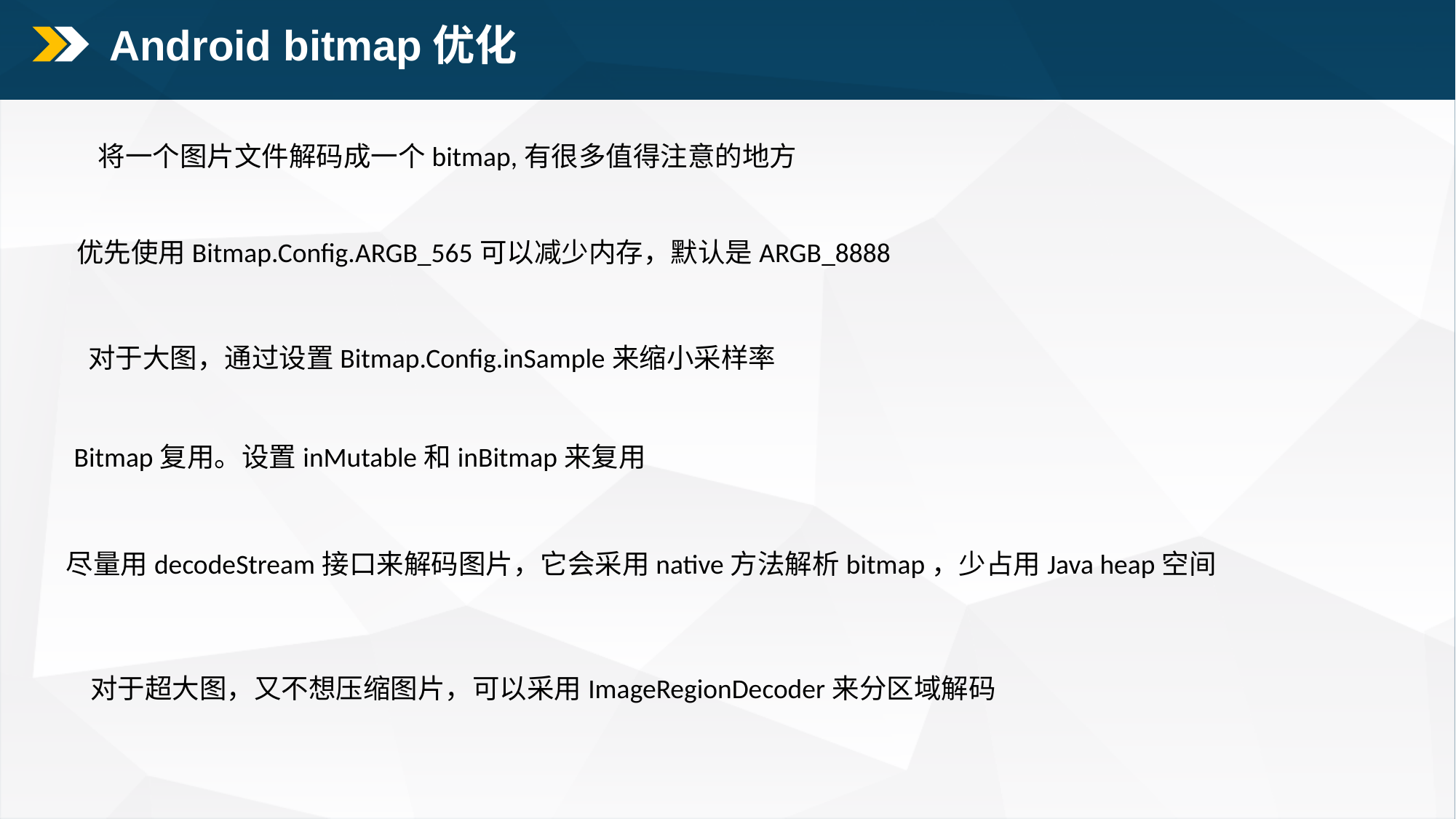

Android bitmap优化

将一个图片文件解码成一个bitmap,有很多值得注意的地方
优先使用Bitmap.Config.ARGB_565可以减少内存，默认是ARGB_8888
对于大图，通过设置Bitmap.Config.inSample来缩小采样率
Bitmap复用。设置inMutable和inBitmap来复用
尽量用decodeStream接口来解码图片，它会采用native方法解析bitmap，少占用Java heap空间
对于超大图，又不想压缩图片，可以采用ImageRegionDecoder来分区域解码